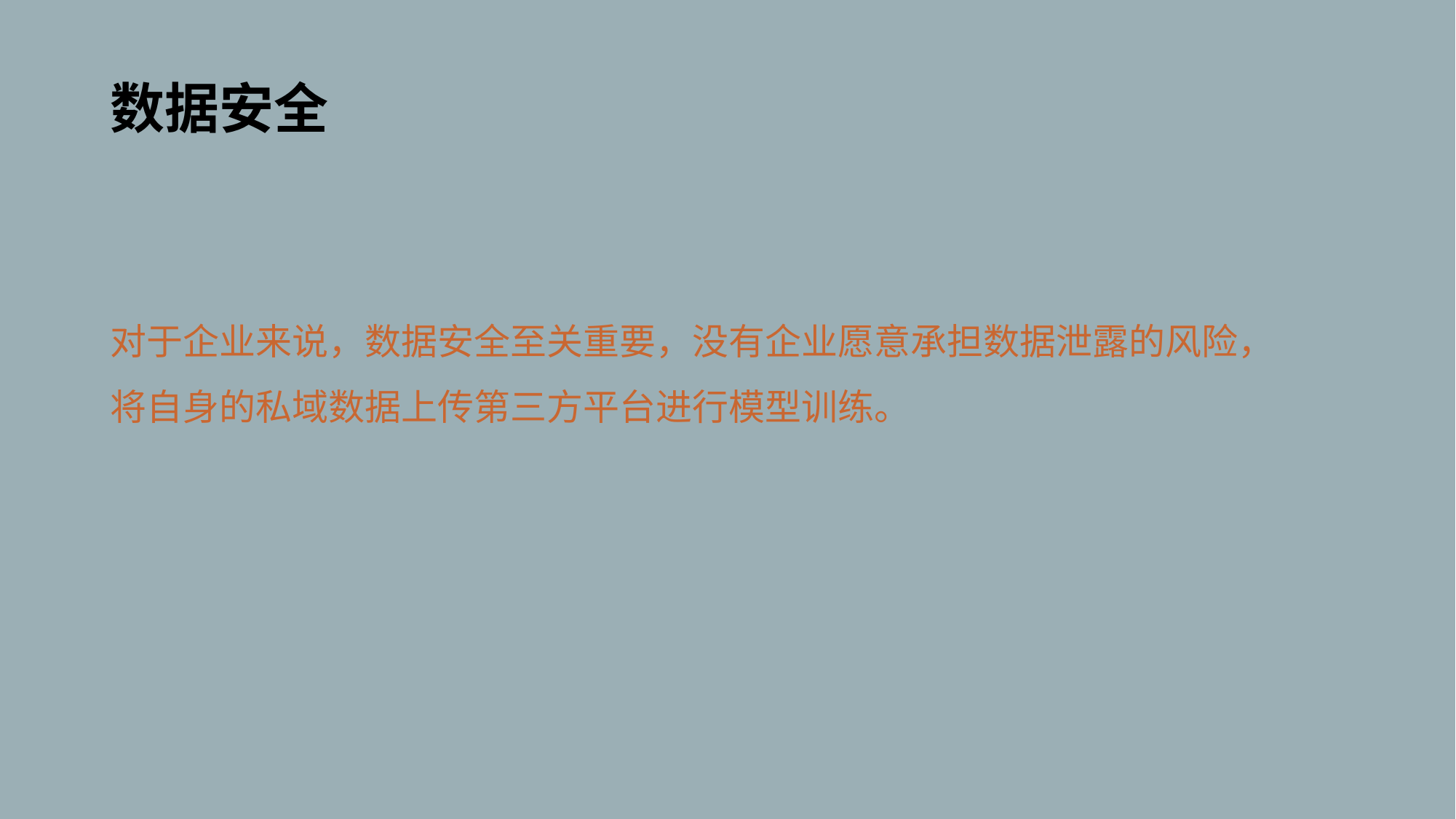

数据安全
对于企业来说，数据安全至关重要，没有企业愿意承担数据泄露的风险，将自身的私域数据上传第三方平台进行模型训练。